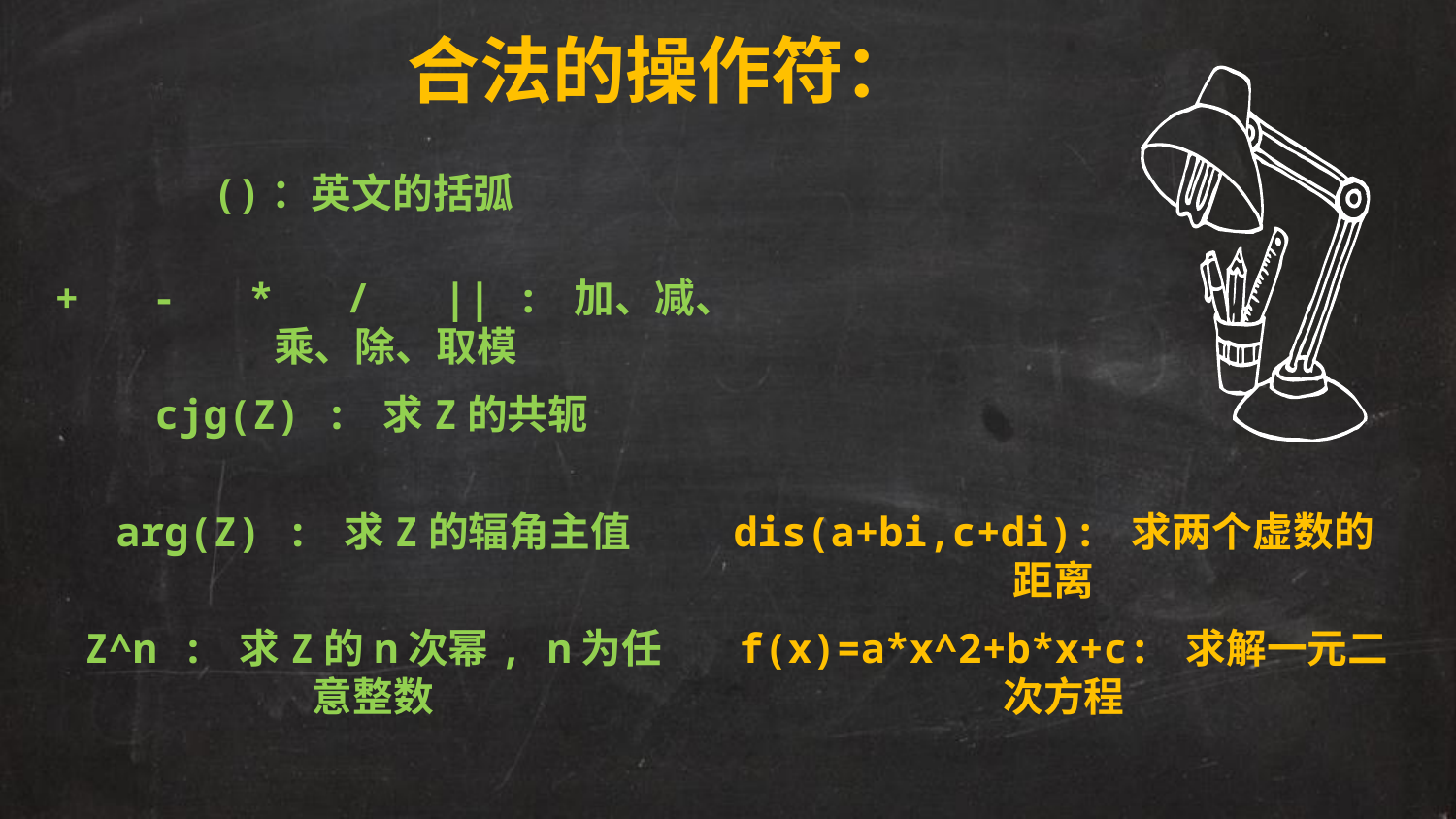

合法的操作符：

()：英文的括弧
+   -   *   /   || : 加、减、乘、除、取模
cjg(Z) : 求Z的共轭
arg(Z) : 求Z的辐角主值
dis(a+bi,c+di): 求两个虚数的距离
Z^n : 求Z的n次幂, n为任意整数
f(x)=a*x^2+b*x+c: 求解一元二次方程